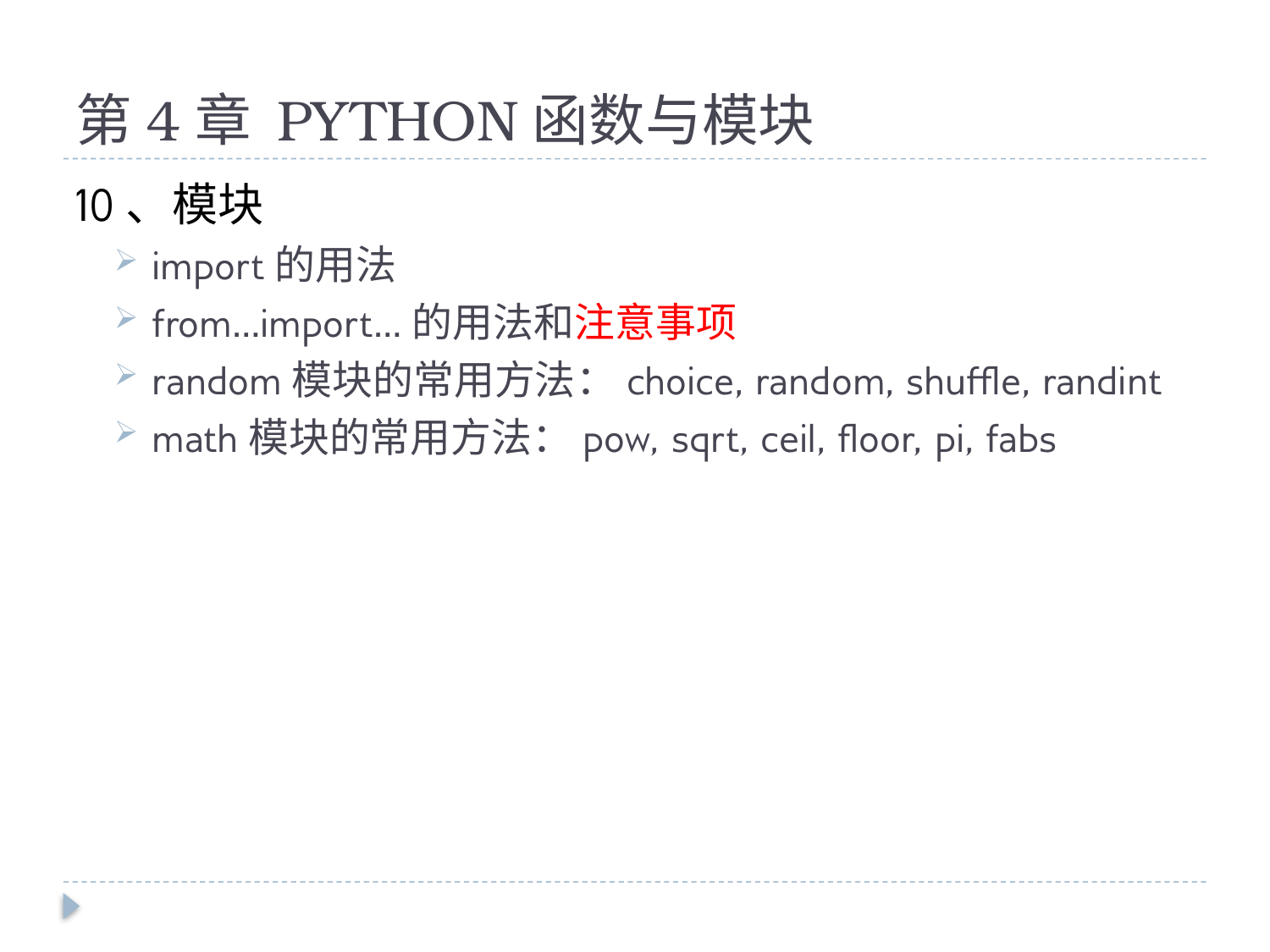

# 第4章 PYTHON函数与模块
10、模块
import的用法
from…import…的用法和注意事项
random模块的常用方法：choice, random, shuffle, randint
math模块的常用方法：pow, sqrt, ceil, floor, pi, fabs